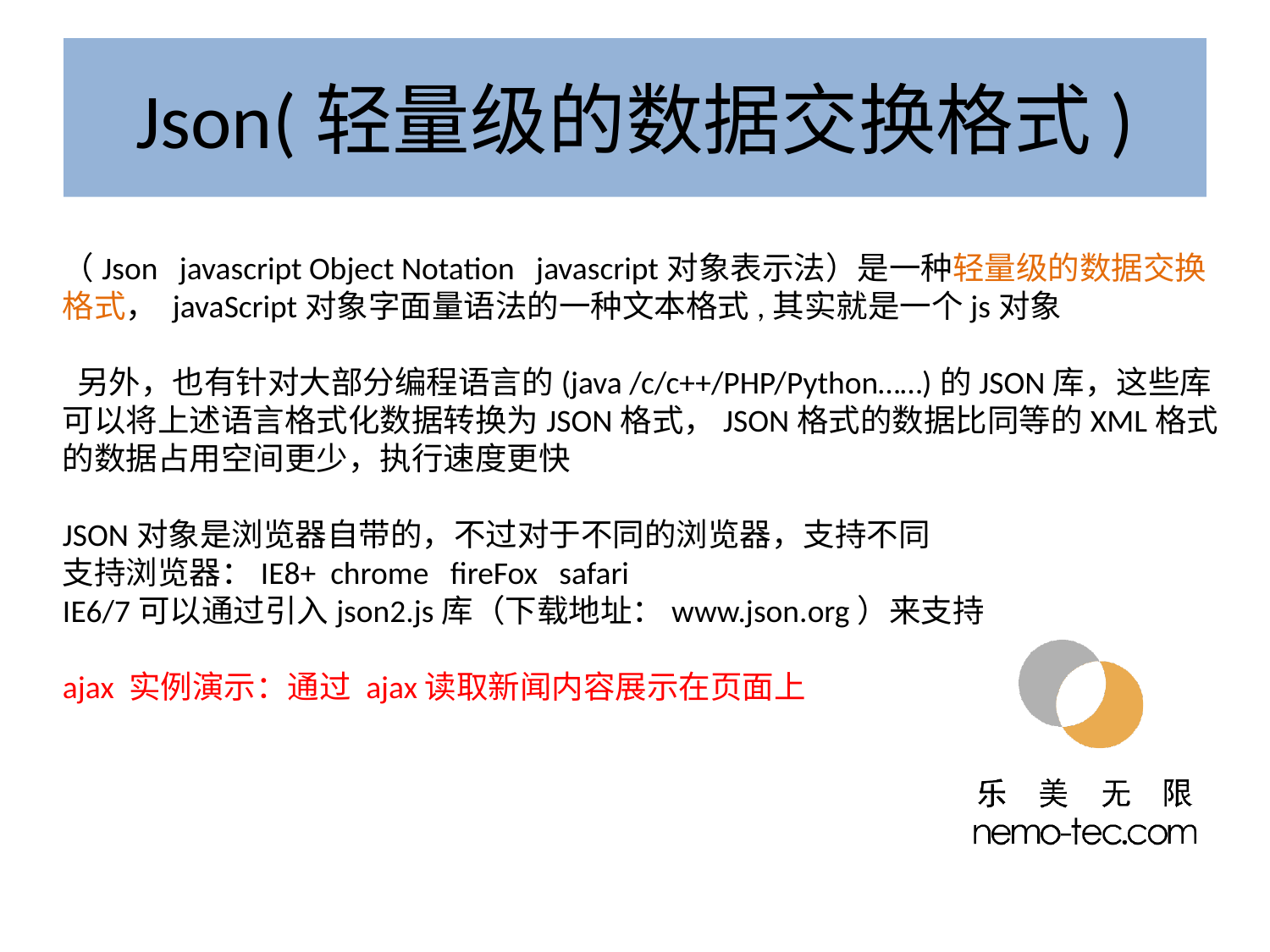

# Json(轻量级的数据交换格式)
（Json   javascript Object Notation   javascript对象表示法）是一种轻量级的数据交换
格式， javaScript对象字面量语法的一种文本格式,其实就是一个js对象

 另外，也有针对大部分编程语言的(java /c/c++/PHP/Python……)的JSON库，这些库
可以将上述语言格式化数据转换为JSON格式，JSON格式的数据比同等的XML格式
的数据占用空间更少，执行速度更快

JSON对象是浏览器自带的，不过对于不同的浏览器，支持不同
支持浏览器：IE8+  chrome   fireFox   safari
IE6/7可以通过引入json2.js库（下载地址：www.json.org）来支持

ajax 实例演示：通过 ajax读取新闻内容展示在页面上